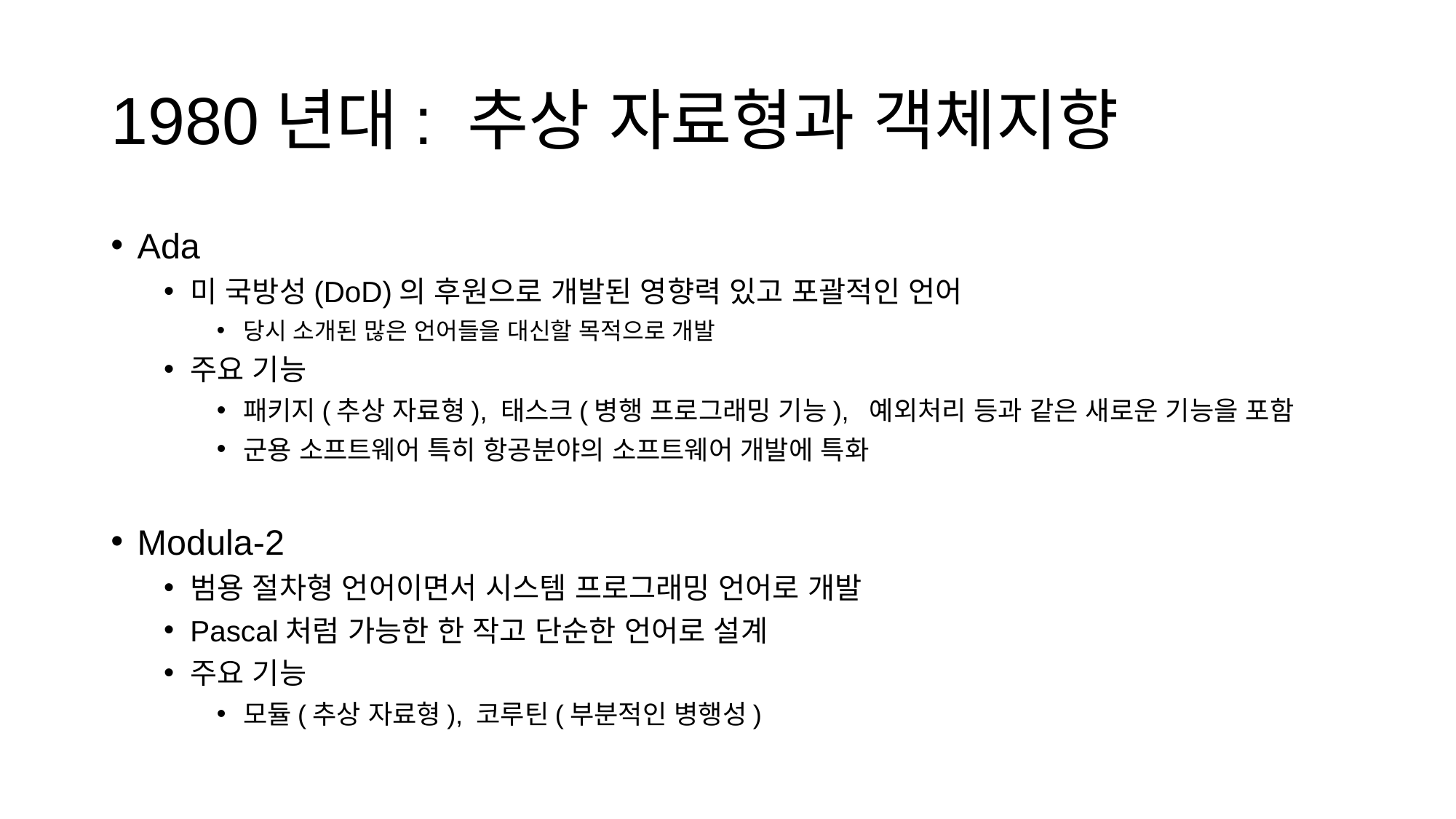

# 1980년대: 추상 자료형과 객체지향
Ada
미 국방성(DoD)의 후원으로 개발된 영향력 있고 포괄적인 언어
당시 소개된 많은 언어들을 대신할 목적으로 개발
주요 기능
패키지(추상 자료형), 태스크(병행 프로그래밍 기능),  예외처리 등과 같은 새로운 기능을 포함
군용 소프트웨어 특히 항공분야의 소프트웨어 개발에 특화

Modula-2
범용 절차형 언어이면서 시스템 프로그래밍 언어로 개발
Pascal처럼 가능한 한 작고 단순한 언어로 설계
주요 기능
모듈(추상 자료형), 코루틴(부분적인 병행성)